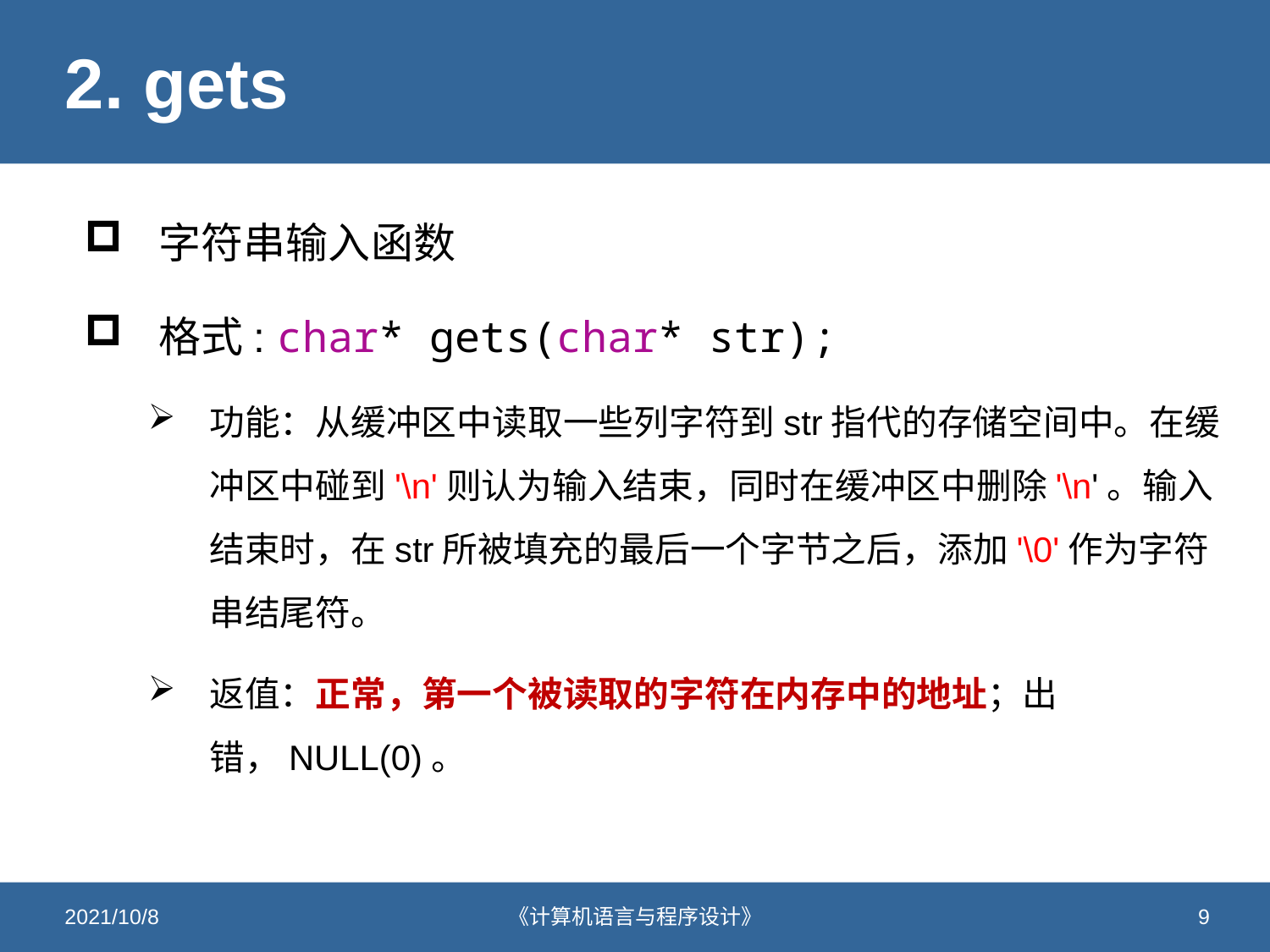

# 2. gets
字符串输入函数
格式: char* gets(char* str);
功能：从缓冲区中读取一些列字符到str指代的存储空间中。在缓冲区中碰到'\n'则认为输入结束，同时在缓冲区中删除'\n'。输入结束时，在str所被填充的最后一个字节之后，添加'\0'作为字符串结尾符。
返值：正常，第一个被读取的字符在内存中的地址；出错，NULL(0)。
2021/10/8
《计算机语言与程序设计》
9